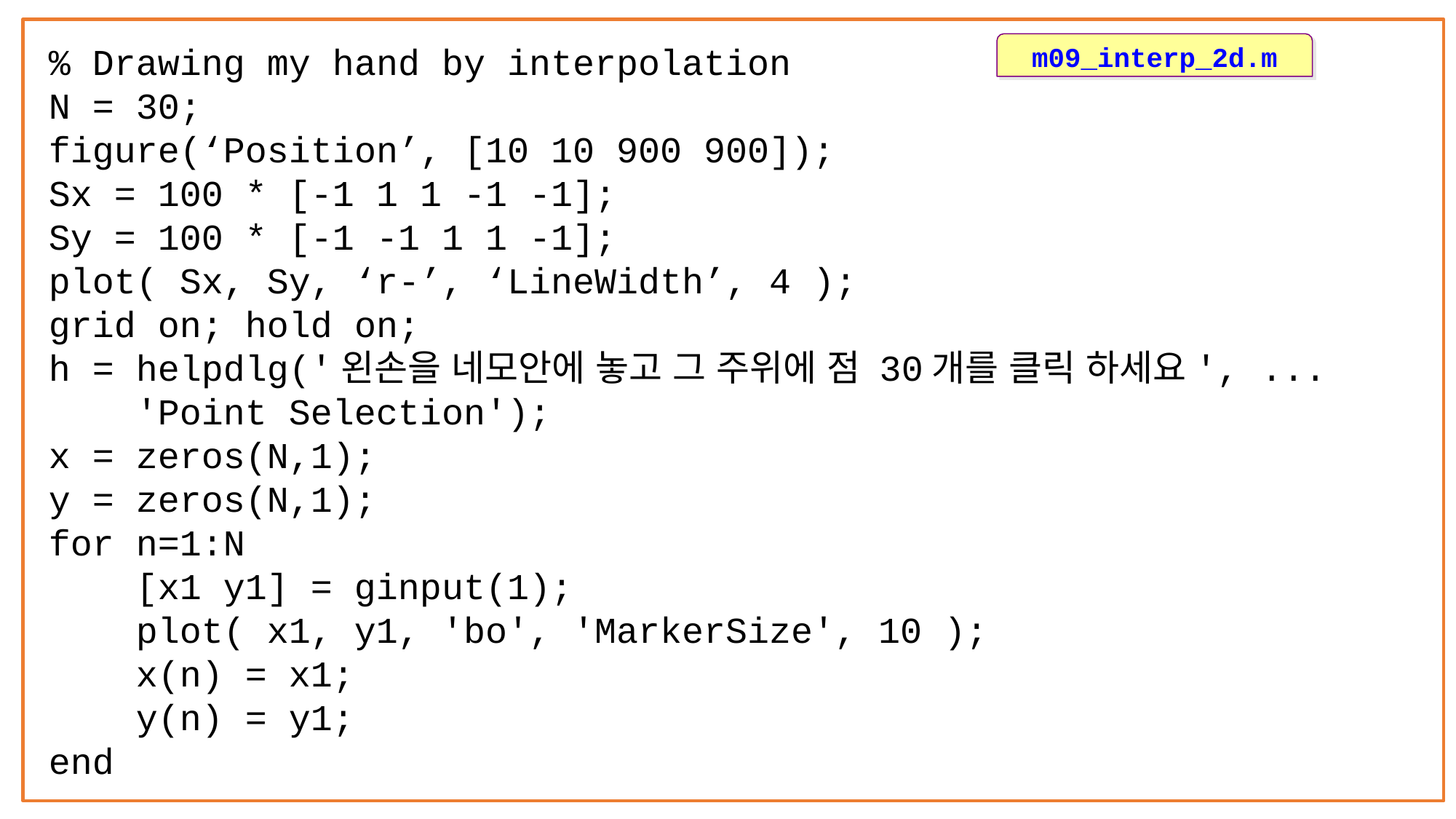

#
% Drawing my hand by interpolation
N = 30;
figure(‘Position’, [10 10 900 900]);
Sx = 100 * [-1 1 1 -1 -1];
Sy = 100 * [-1 -1 1 1 -1];
plot( Sx, Sy, ‘r-’, ‘LineWidth’, 4 );
grid on; hold on;
h = helpdlg('왼손을 네모안에 놓고 그 주위에 점 30개를 클릭 하세요', ...
    'Point Selection');
x = zeros(N,1);
y = zeros(N,1);
for n=1:N
    [x1 y1] = ginput(1);
    plot( x1, y1, 'bo', 'MarkerSize', 10 );
    x(n) = x1;
    y(n) = y1;
end
m09_interp_2d.m

29